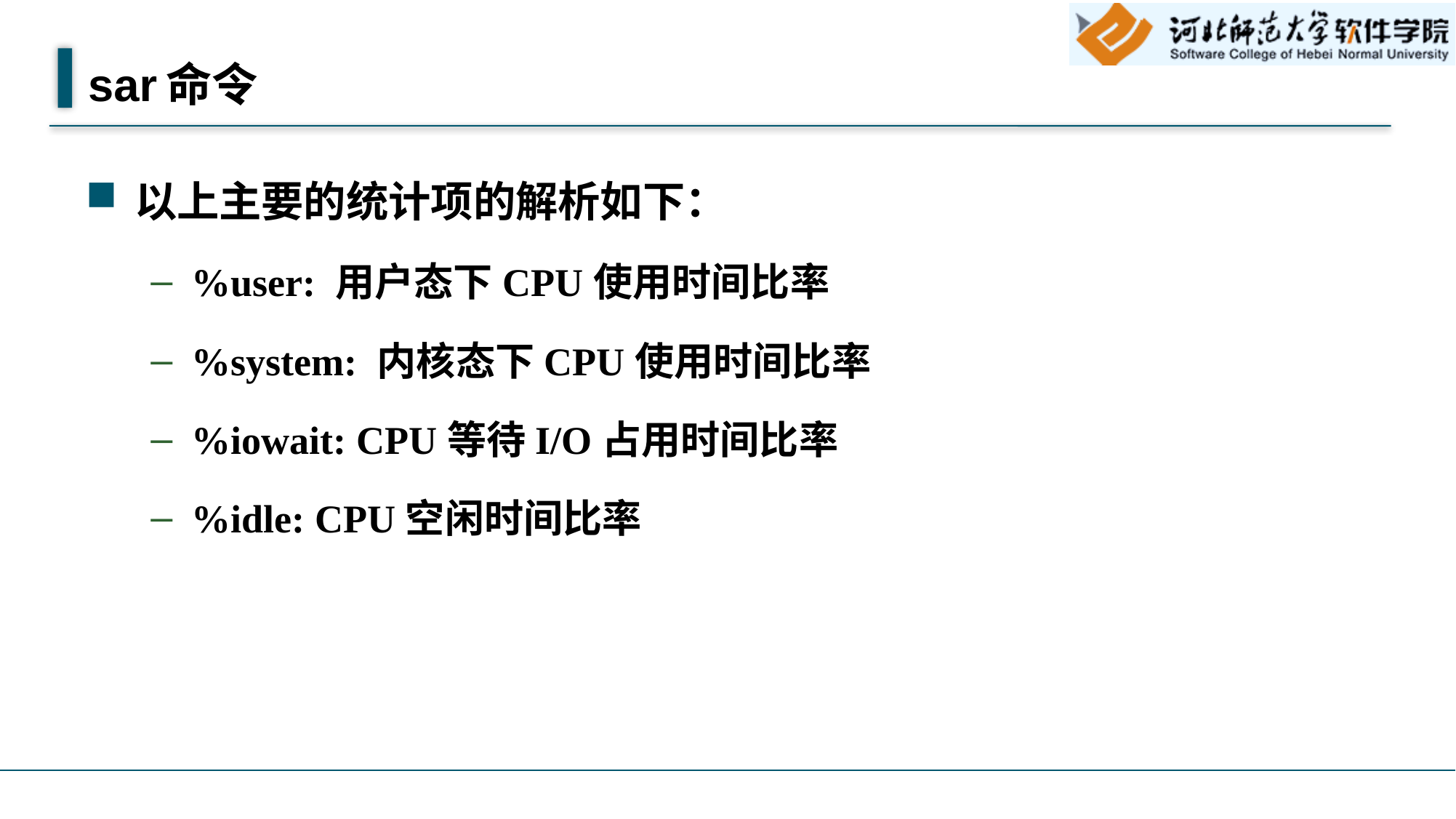

# sar命令
以上主要的统计项的解析如下：
%user: 用户态下CPU使用时间比率
%system: 内核态下CPU使用时间比率
%iowait: CPU等待I/O占用时间比率
%idle: CPU空闲时间比率